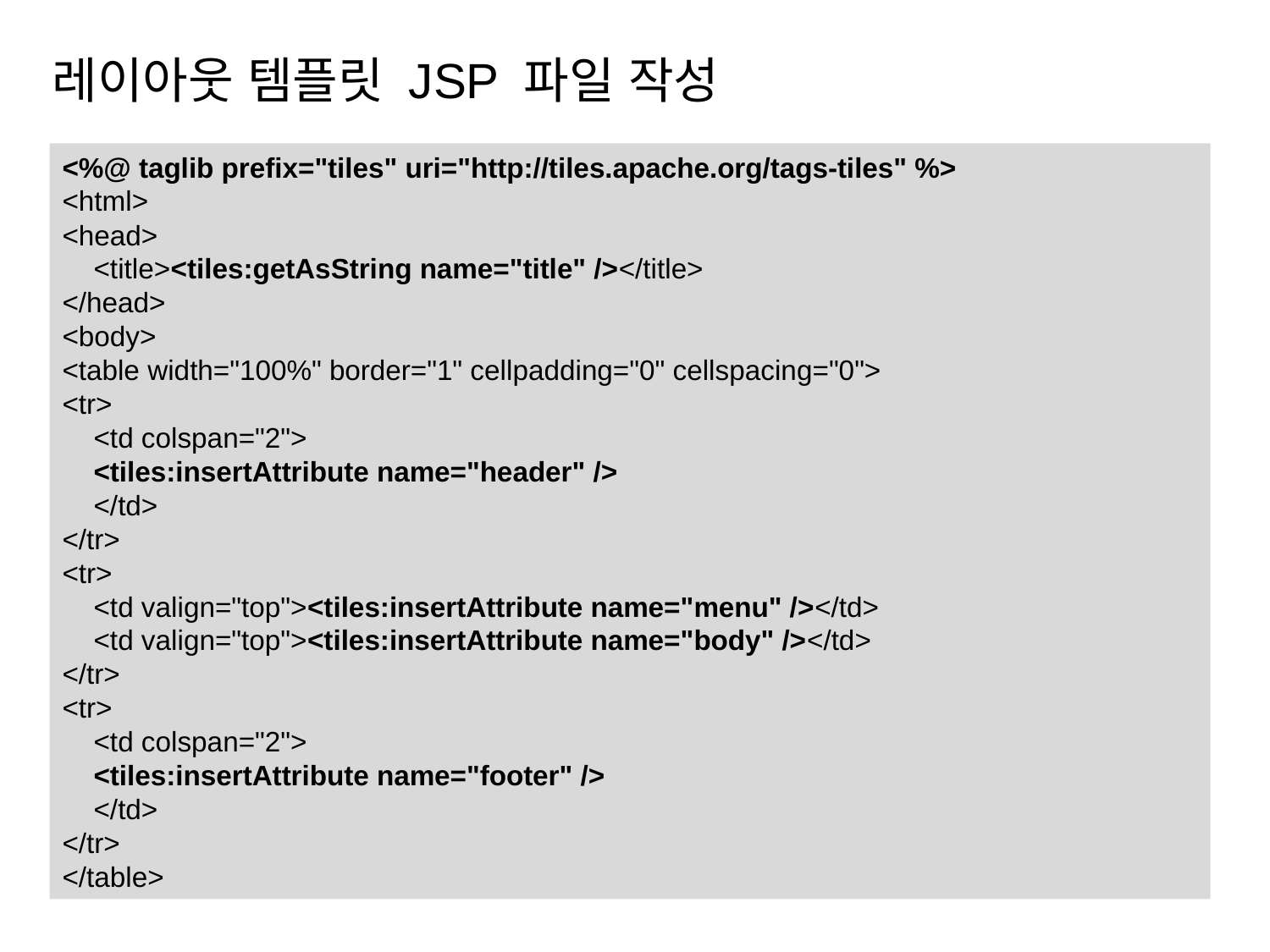

# 레이아웃 템플릿 JSP 파일 작성
<%@ taglib prefix="tiles" uri="http://tiles.apache.org/tags-tiles" %>
<html>
<head>
    <title><tiles:getAsString name="title" /></title>
</head>
<body>
<table width="100%" border="1" cellpadding="0" cellspacing="0">
<tr>
    <td colspan="2">
    <tiles:insertAttribute name="header" />
    </td>
</tr>
<tr>
    <td valign="top"><tiles:insertAttribute name="menu" /></td>
    <td valign="top"><tiles:insertAttribute name="body" /></td>
</tr>
<tr>
    <td colspan="2">
    <tiles:insertAttribute name="footer" />
    </td>
</tr>
</table>